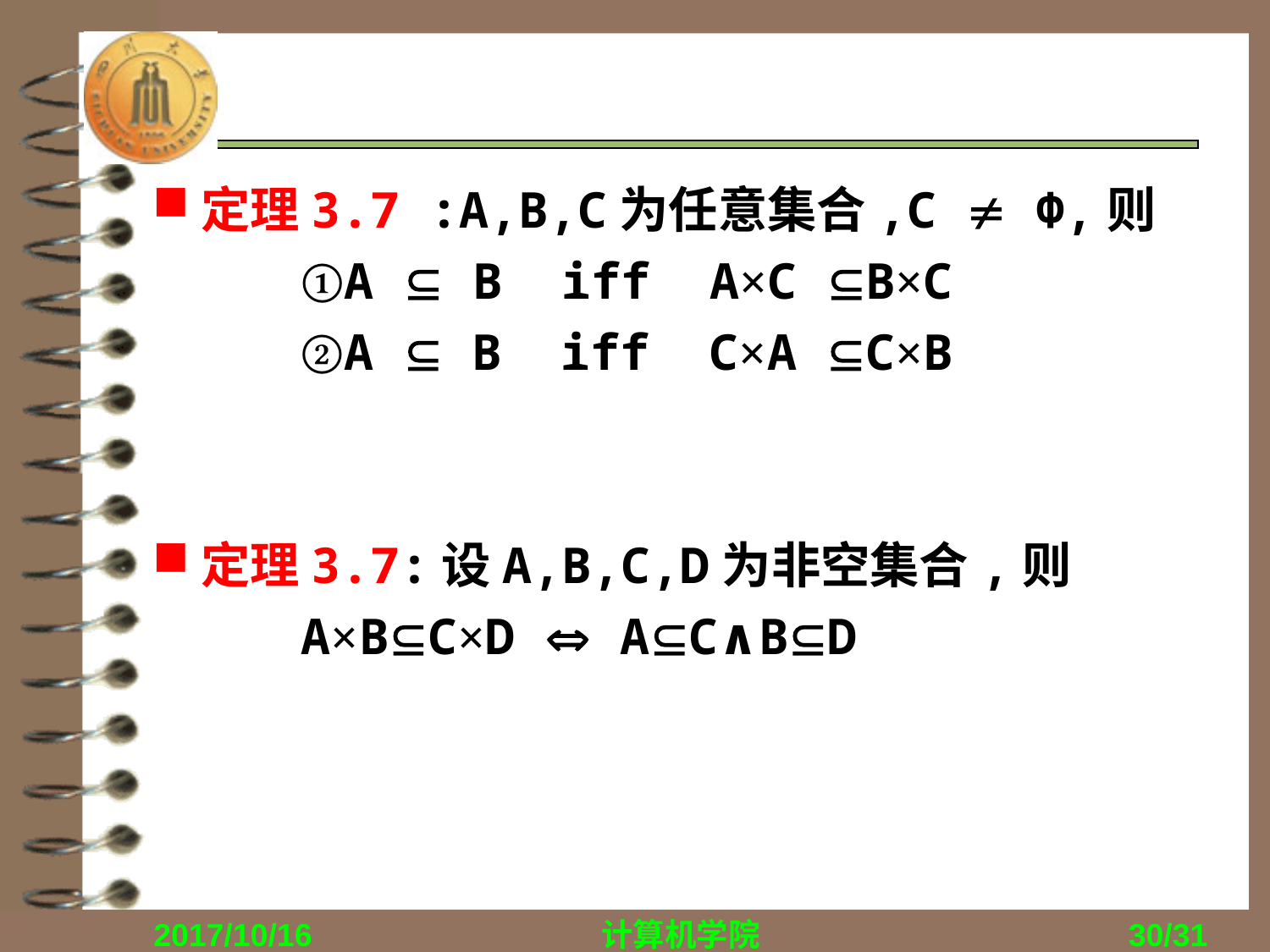

#
定理3.7 :A,B,C为任意集合,C ≠ Φ,则
     ①A ⊆ B  iff  A×C ⊆B×C
     ②A ⊆ B  iff  C×A ⊆C×B

定理3.7:设A,B,C,D为非空集合,则
     A×B⊆C×D ⇔ A⊆C∧B⊆D

2017/10/16
计算机学院
30/31